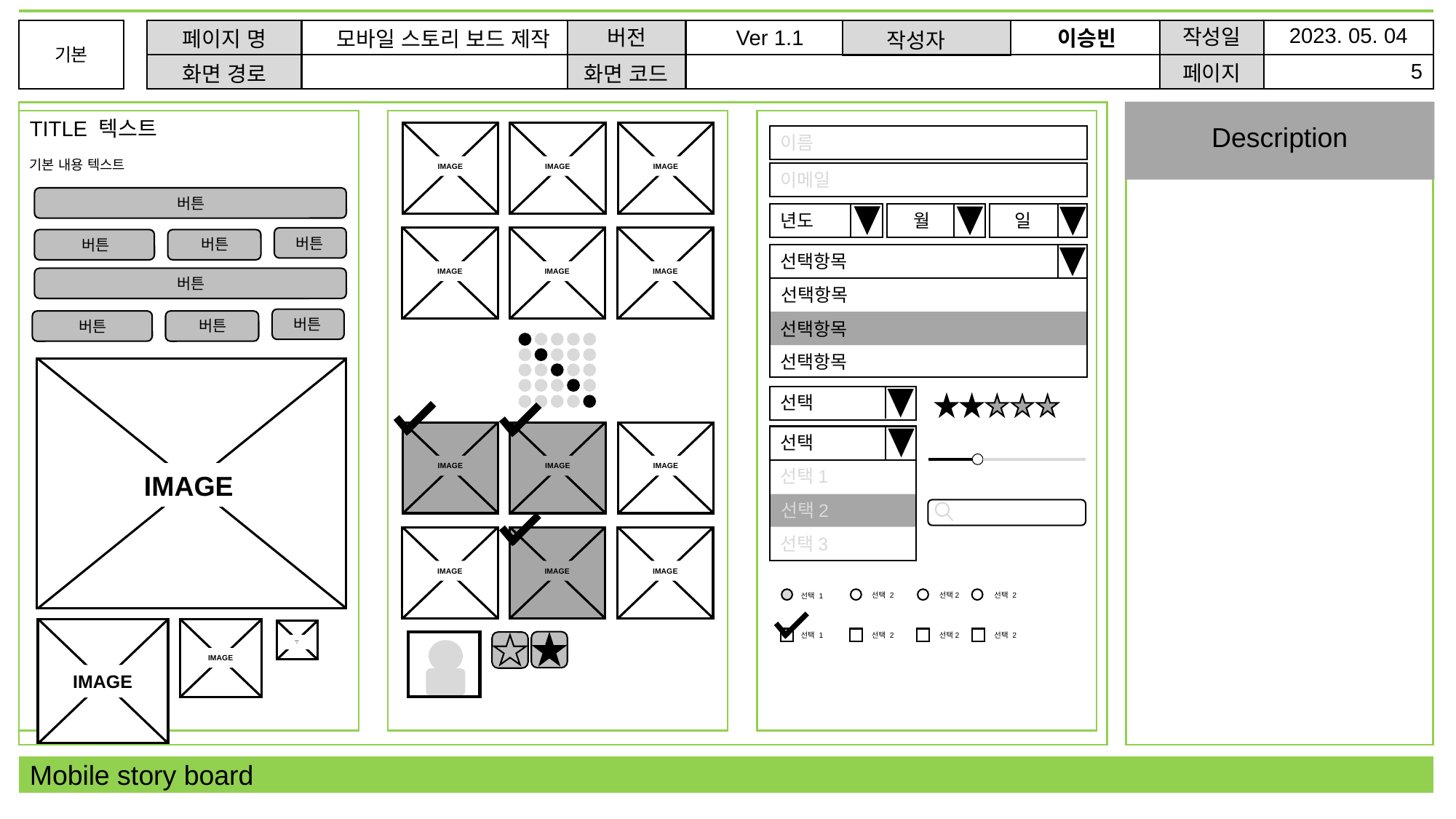

2023. 05. 04
작성일
Ver 1.1
버전
이승빈
페이지 명
모바일 스토리 보드 제작

기본

기본
작성자
기본
5
페이지
화면 코드
화면 경로

TITLE 텍스트
기본
기본
기본
기본
Description

IMAGE

IMAGE

IMAGE

이름
기본 내용 텍스트

이메일

버튼
년도

월

일

버튼
버튼

버튼

IMAGE

IMAGE

IMAGE

선택항목

버튼
선택항목

버튼
버튼

버튼

선택항목

선택항목

선택

IMAGE

IMAGE

IMAGE

선택

선택1

IMAGE
선택2

선택3

IMAGE

IMAGE

IMAGE
선택2
선택 2
선택 2
선택 1

IMAGE

IMAGE

IMAGE
선택2
선택 2
선택 2
선택 1

Mobile story board